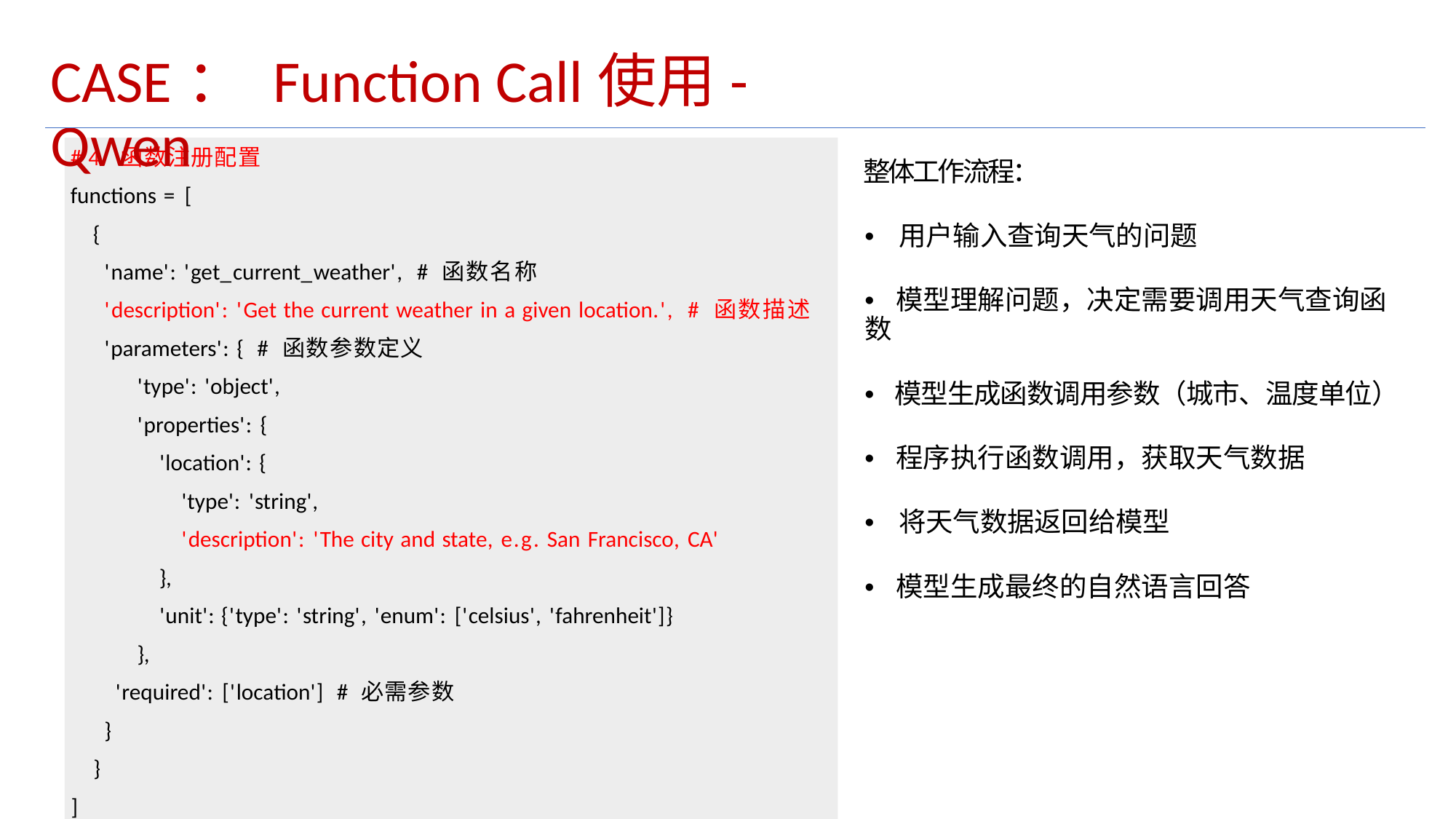

CASE： Function Call使用-Qwen

# 4. 函数注册配置
functions = [
{
'name': 'get_current_weather',  # 函数名称
'description': 'Get the current weather in a given location.',  # 函数描述
'parameters': {  # 函数参数定义
'type': 'object',
'properties': {
'location': {
'type': 'string',
'description': 'The city and state, e.g. San Francisco, CA'
},
'unit': {'type': 'string', 'enum': ['celsius', 'fahrenheit']}
},
'required': ['location']  # 必需参数
}
}
]

整体工作流程：

•  用户输入查询天气的问题

•  模型理解问题，决定需要调用天气查询函数

•  模型生成函数调用参数（城市、温度单位）

•  程序执行函数调用，获取天气数据

•  将天气数据返回给模型

•  模型生成最终的自然语言回答